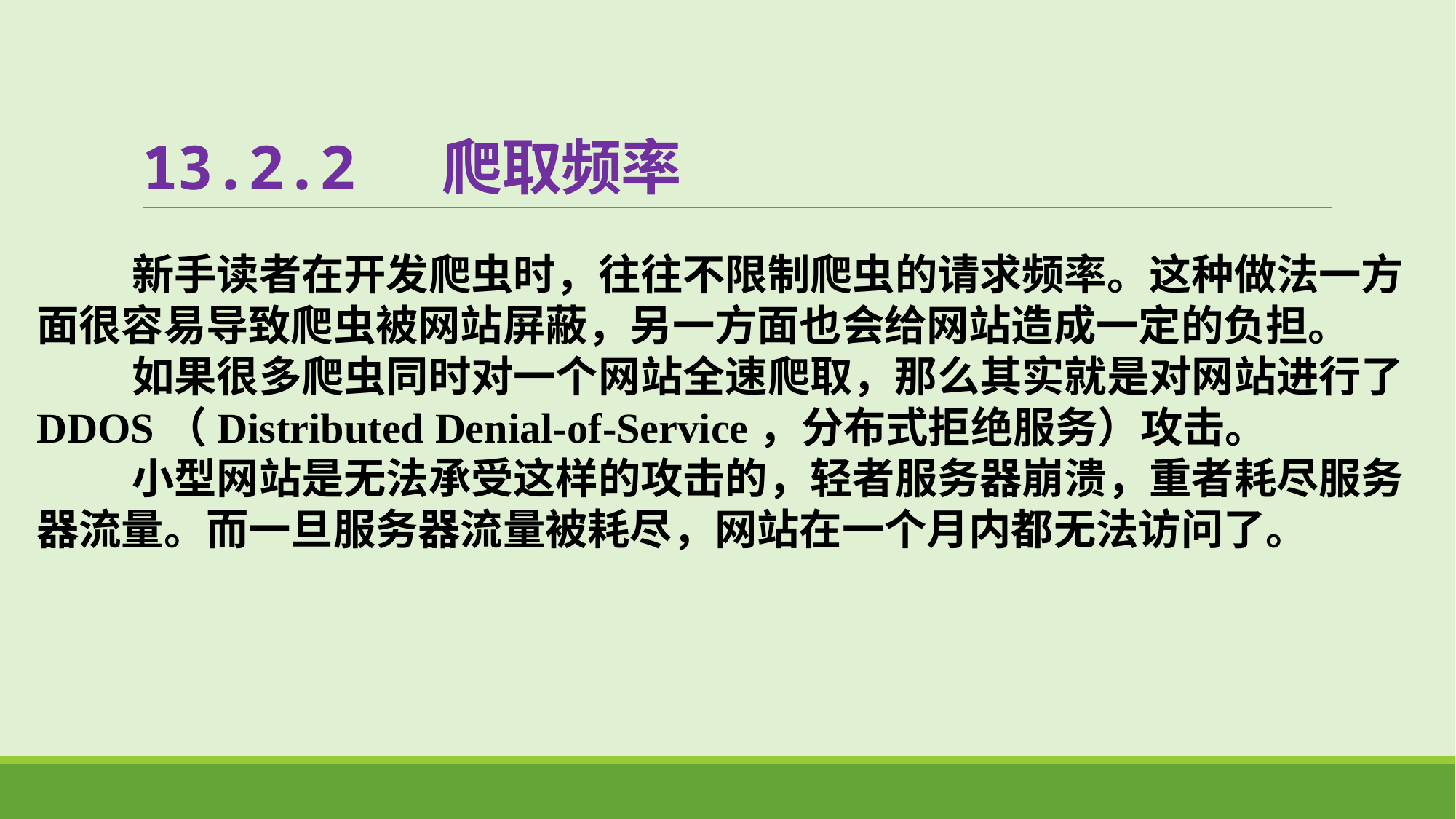

# 13.2.2  爬取频率
      新手读者在开发爬虫时，往往不限制爬虫的请求频率。这种做法一方面很容易导致爬虫被网站屏蔽，另一方面也会给网站造成一定的负担。
      如果很多爬虫同时对一个网站全速爬取，那么其实就是对网站进行了DDOS（Distributed Denial-of-Service，分布式拒绝服务）攻击。
      小型网站是无法承受这样的攻击的，轻者服务器崩溃，重者耗尽服务器流量。而一旦服务器流量被耗尽，网站在一个月内都无法访问了。